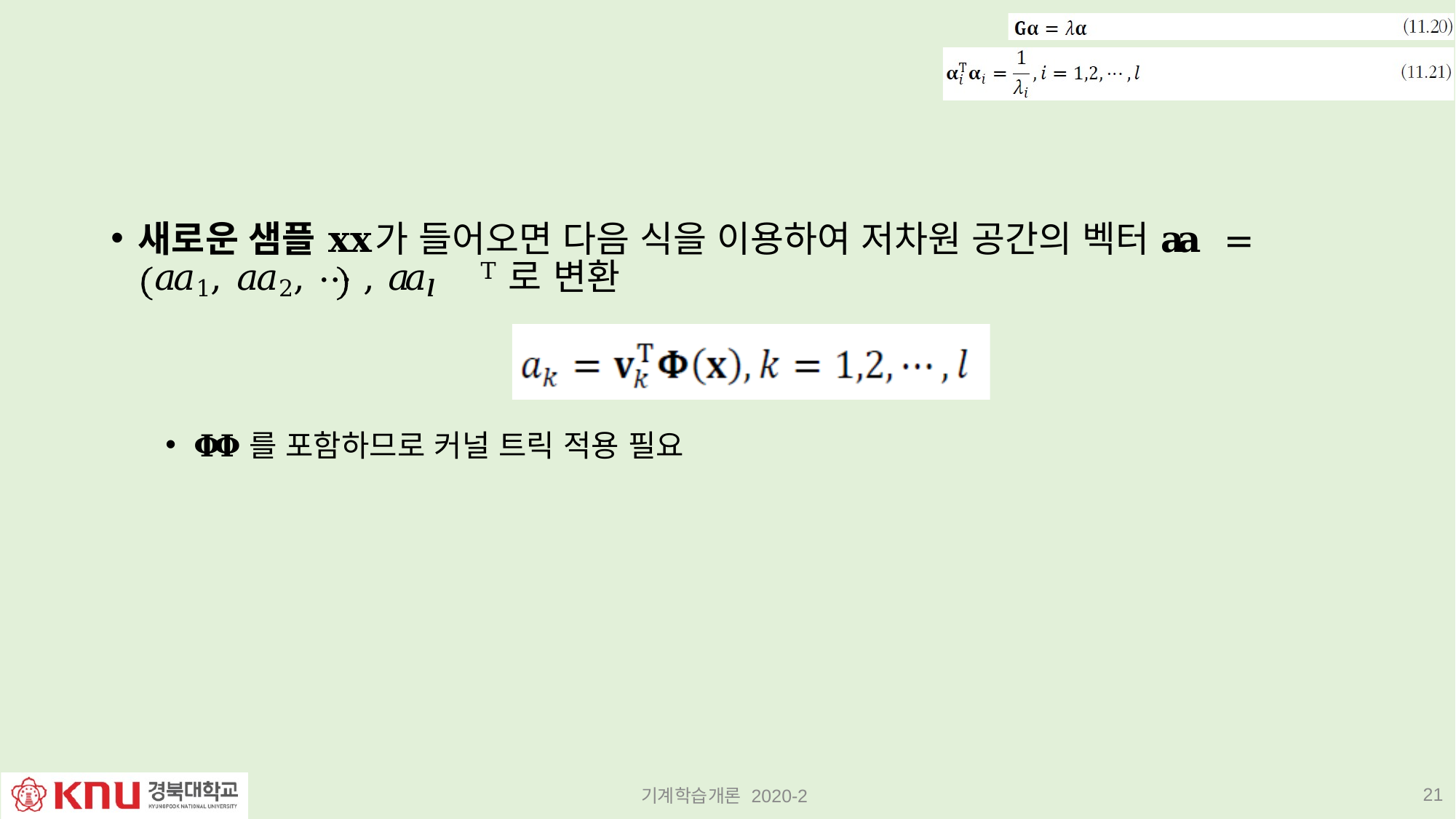

새로운 샘플 𝐱𝐱가 들어오면 다음 식을 이용하여 저차원 공간의 벡터 𝐚𝐚 =
𝑎𝑎1,  𝑎𝑎2,  ⋯ , 𝑎𝑎𝑙𝑙	T로 변환

𝚽𝚽를 포함하므로 커널 트릭 적용 필요

21
기계학습개론 2020-2